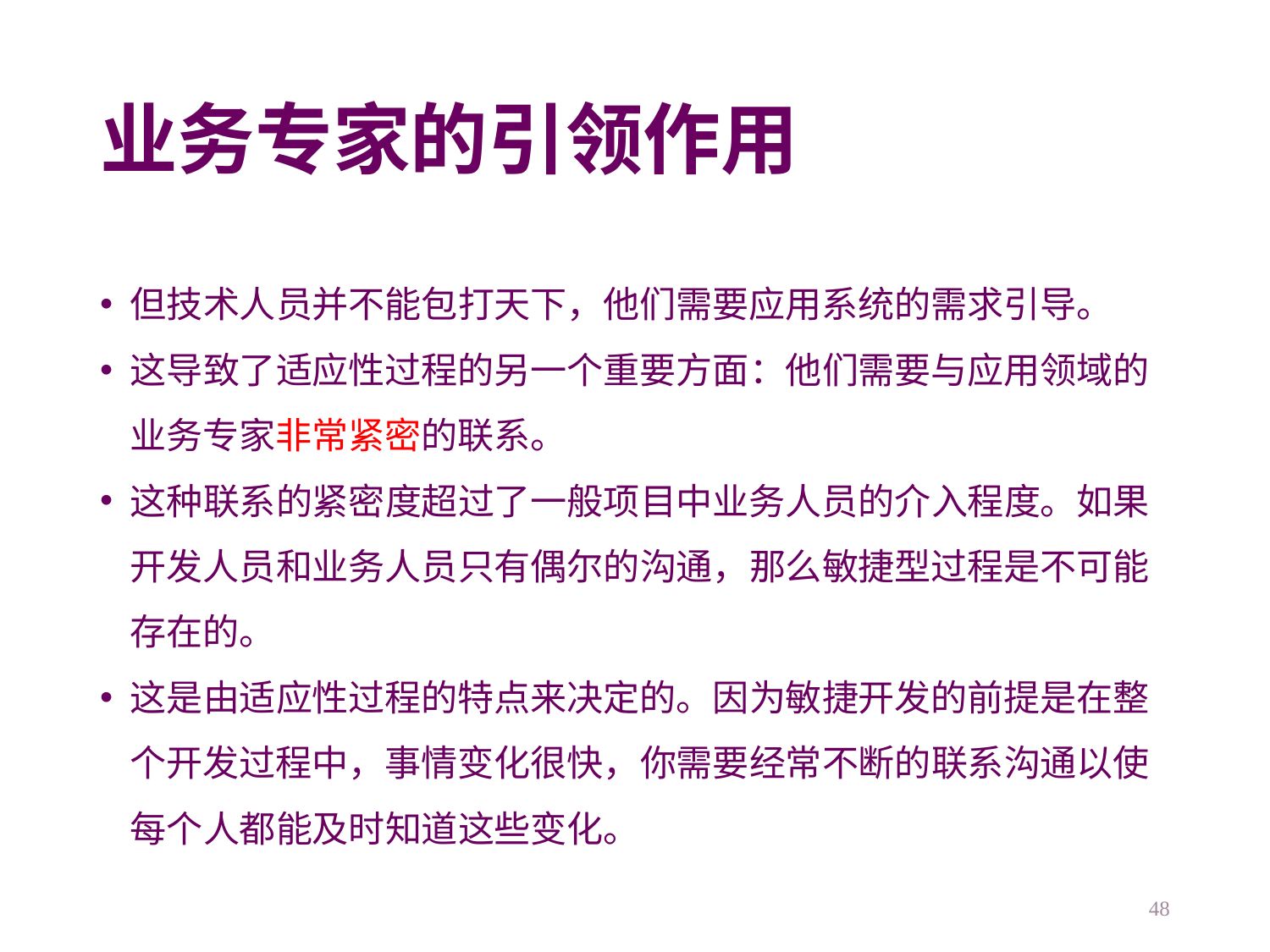

# 业务专家的引领作用
但技术人员并不能包打天下，他们需要应用系统的需求引导。
这导致了适应性过程的另一个重要方面：他们需要与应用领域的业务专家非常紧密的联系。
这种联系的紧密度超过了一般项目中业务人员的介入程度。如果开发人员和业务人员只有偶尔的沟通，那么敏捷型过程是不可能存在的。
这是由适应性过程的特点来决定的。因为敏捷开发的前提是在整个开发过程中，事情变化很快，你需要经常不断的联系沟通以使每个人都能及时知道这些变化。

48